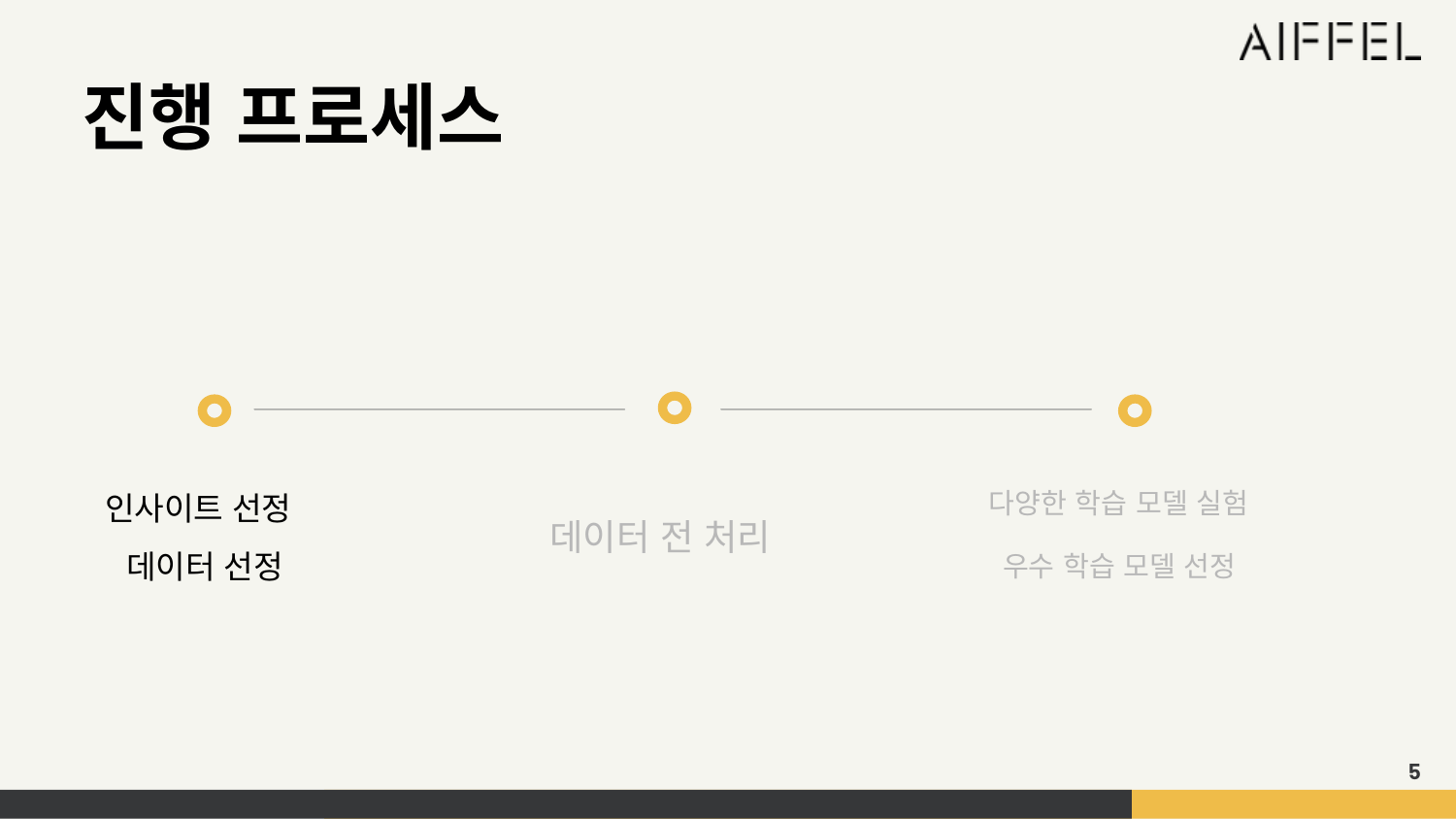

진행 프로세스

다양한 학습 모델 실험
인사이트 선정
데이터 전 처리
데이터 선정
우수 학습 모델 선정
5